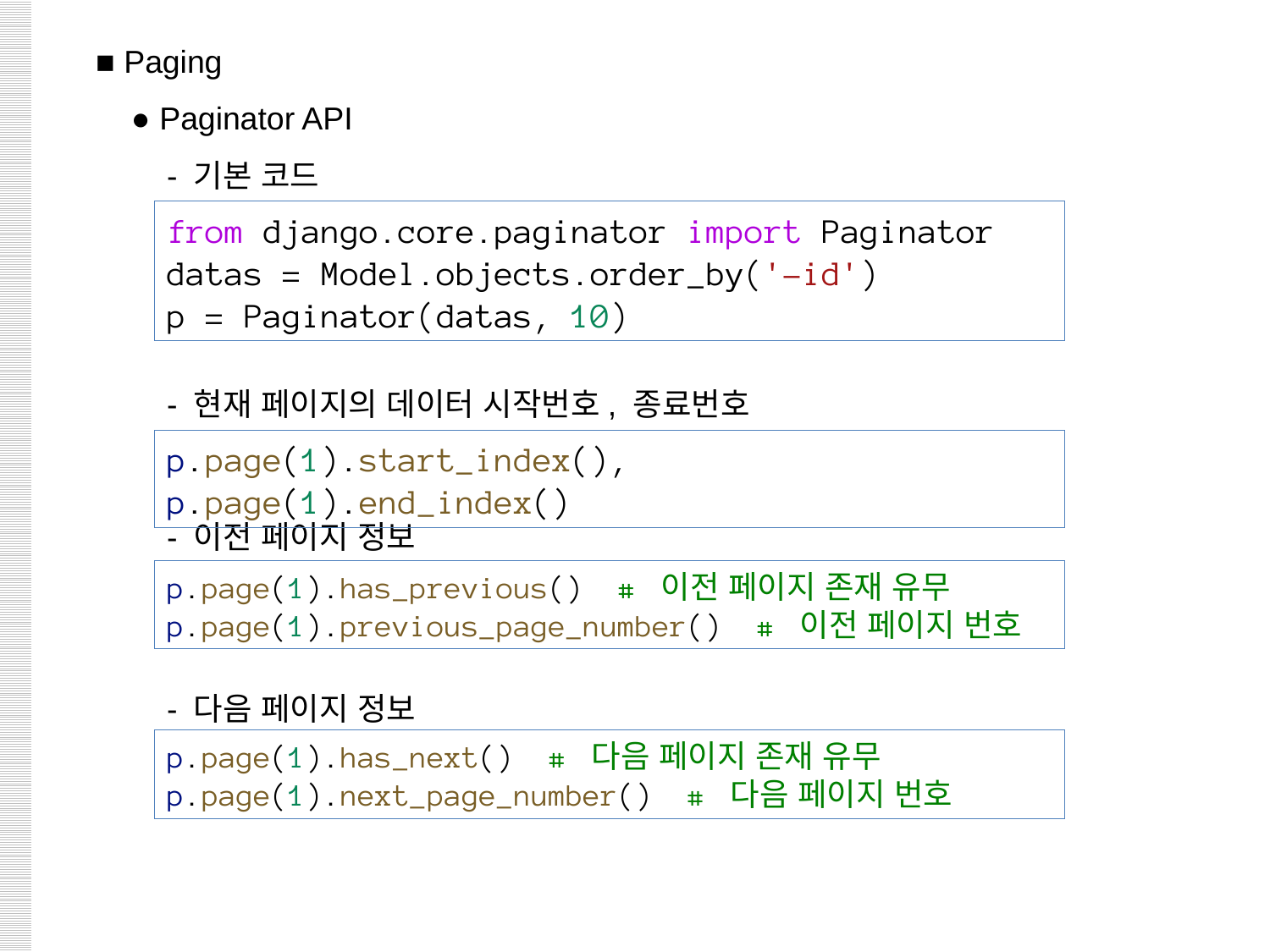

■ Paging
    ● Paginator API
        - 기본 코드

        - 현재 페이지의 데이터 시작번호, 종료번호

        - 이전 페이지 정보

        - 다음 페이지 정보
from django.core.paginator import Paginator
datas = Model.objects.order_by('-id')
p = Paginator(datas, 10)
p.page(1).start_index(), p.page(1).end_index()
p.page(1).has_previous()  # 이전 페이지 존재 유무
p.page(1).previous_page_number()  # 이전 페이지 번호
p.page(1).has_next()  # 다음 페이지 존재 유무
p.page(1).next_page_number()  # 다음 페이지 번호